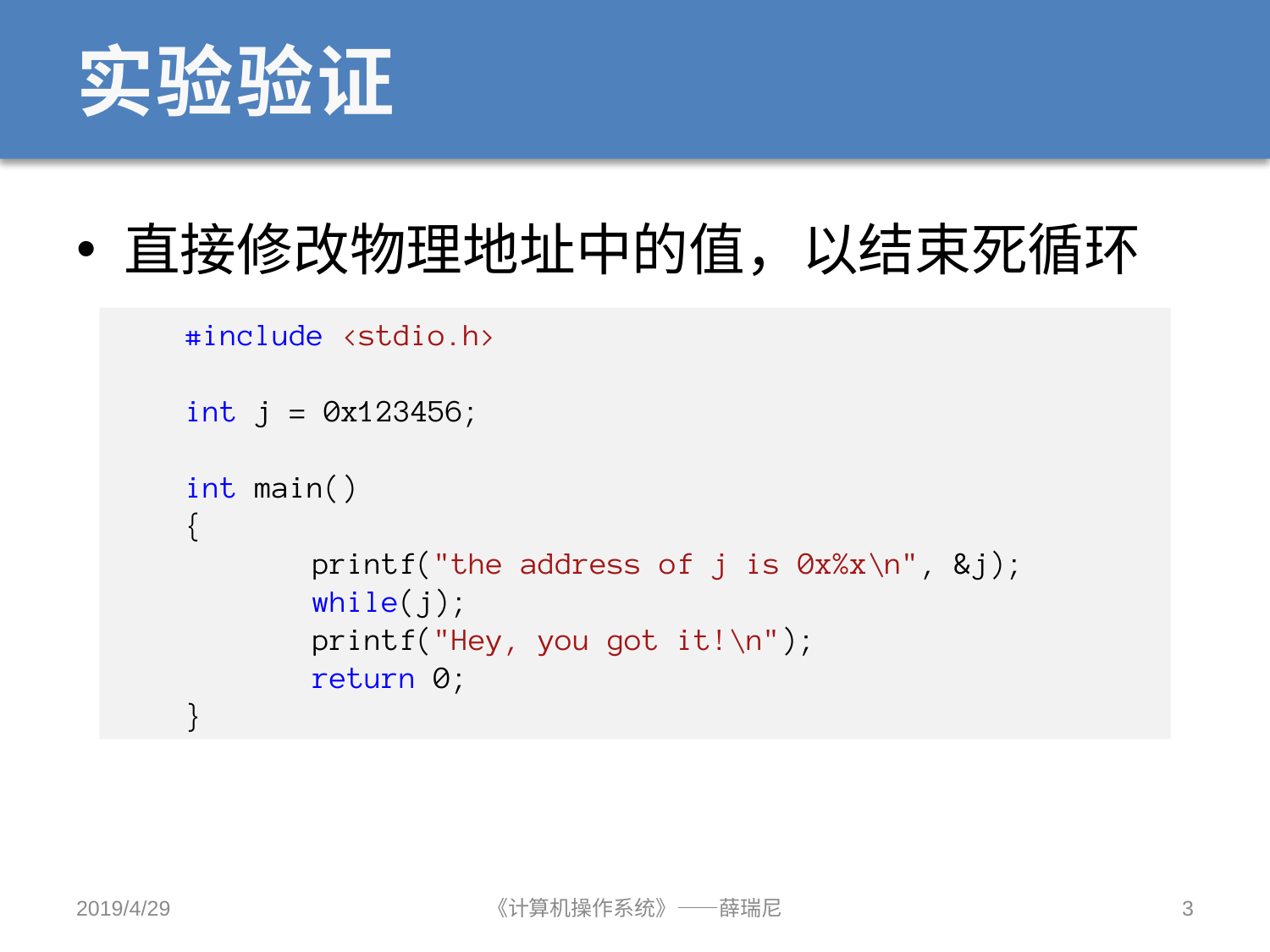

# 实验验证
直接修改物理地址中的值，以结束死循环
#include <stdio.h>

int j = 0x123456;

int main()
{
	printf("the address of j is 0x%x\n", &j);
	while(j);
	printf("Hey, you got it!\n");
	return 0;
}
2019/4/29
《计算机操作系统》——薛瑞尼
3